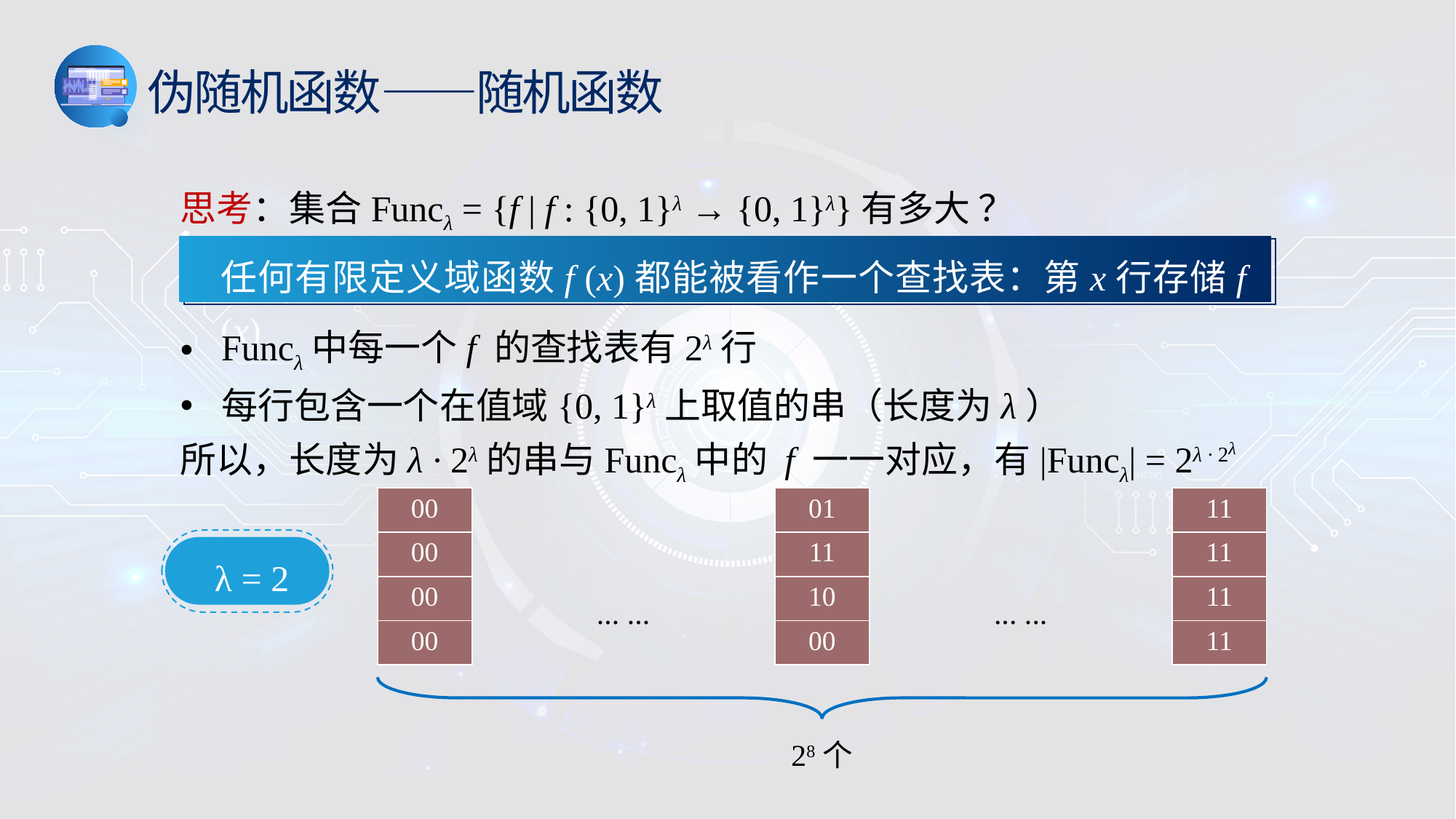

伪随机函数——随机函数

思考：集合Funcλ = {f | f : {0, 1}λ → {0, 1}λ}有多大 ？

任何有限定义域函数f (x)都能被看作一个查找表：第x行存储f (x)

Funcλ中每一个f 的查找表有2λ行
每行包含一个在值域{0, 1}λ上取值的串（长度为λ）
所以，长度为λ · 2λ的串与Funcλ中的 f 一一对应，有|Funcλ| = 2λ · 2λ
| 00 |
| --- |
| 00 |
| 00 |
| 00 |
| 01 |
| --- |
| 11 |
| 10 |
| 00 |
| 11 |
| --- |
| 11 |
| 11 |
| 11 |

λ = 2
... ...
... ...
28个